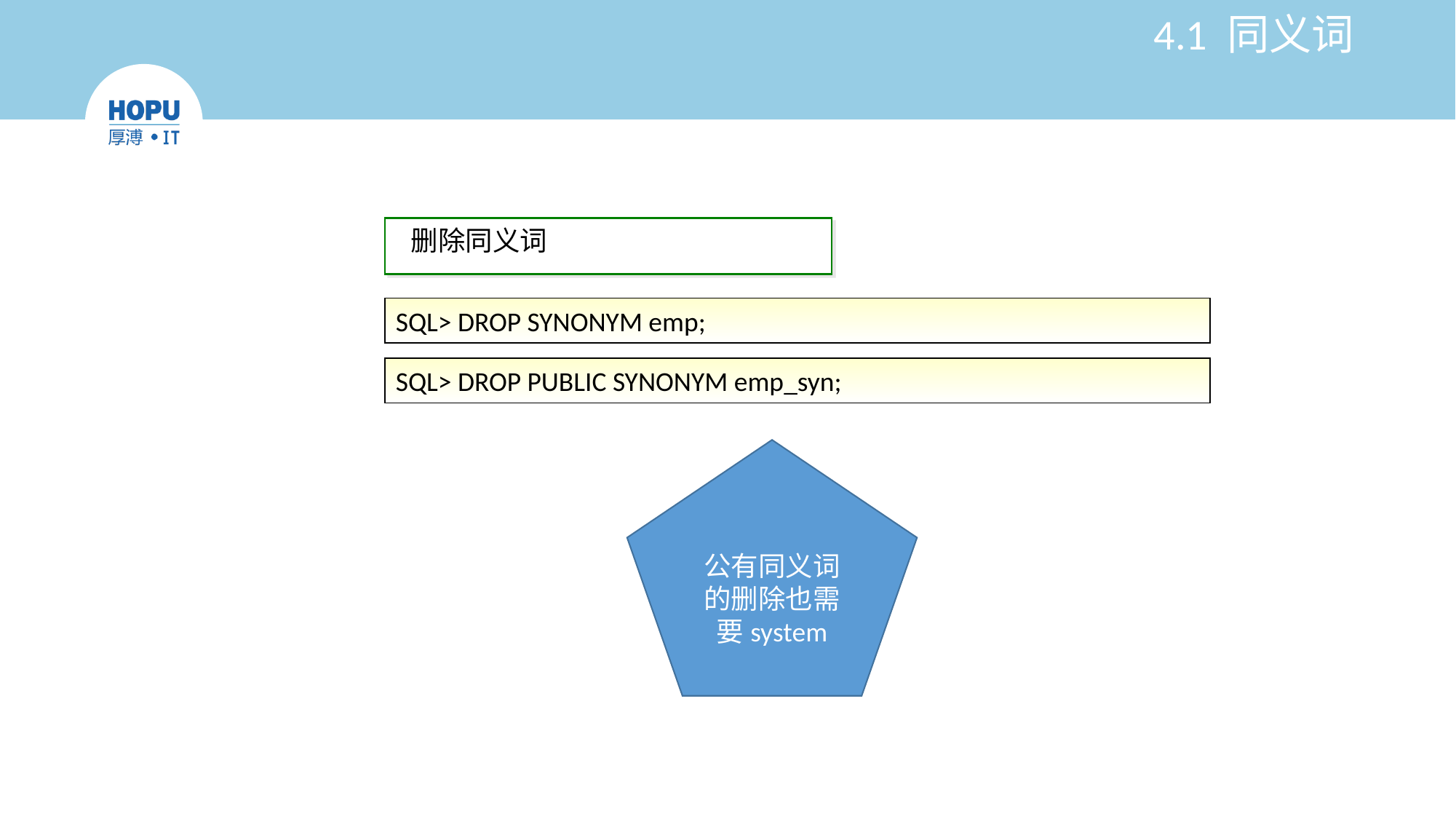

# 4.1 同义词
删除同义词
SQL> DROP SYNONYM emp;
SQL> DROP PUBLIC SYNONYM emp_syn;
公有同义词的删除也需要system